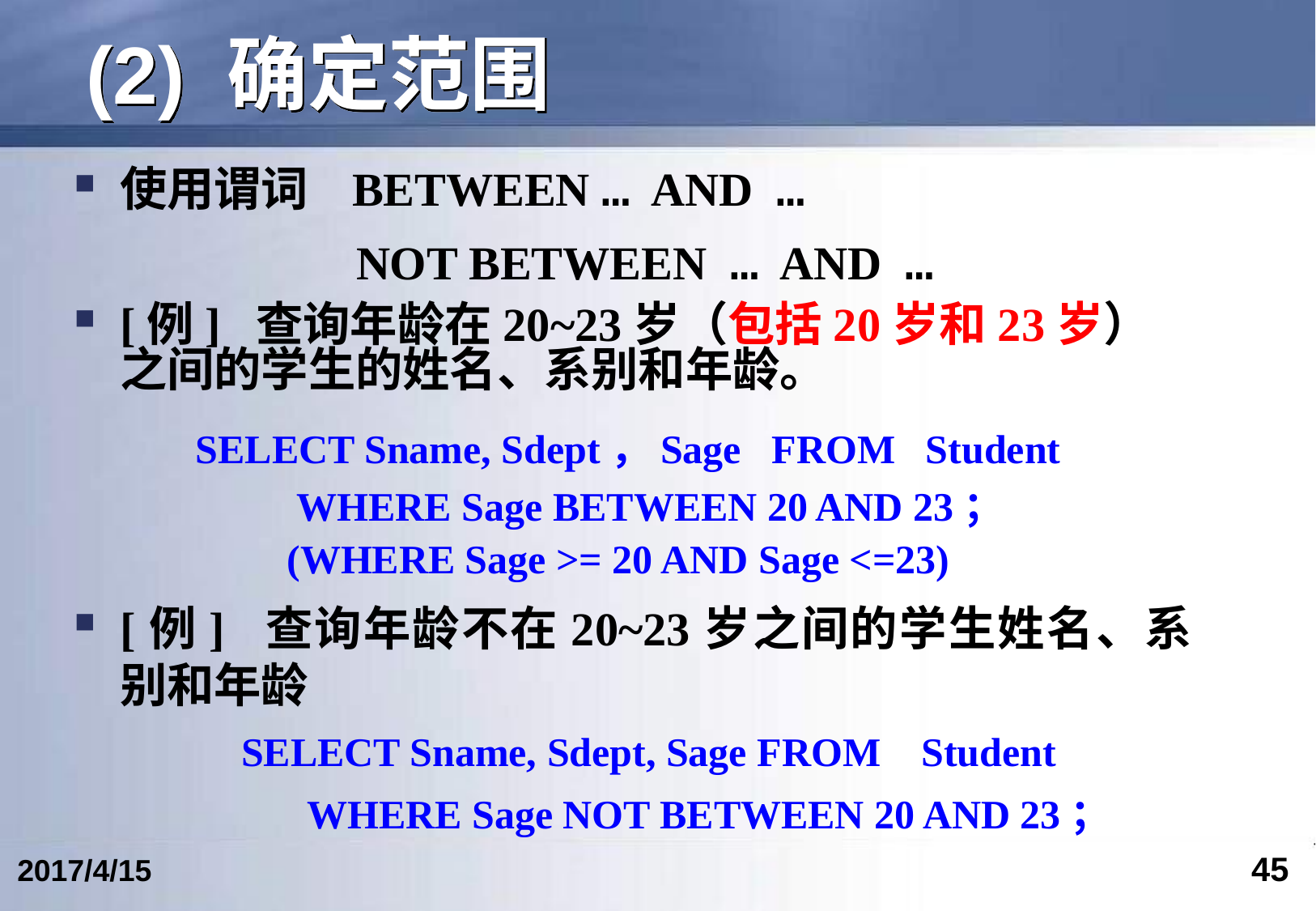

# (2) 确定范围
使用谓词   BETWEEN …  AND  …
                        NOT BETWEEN  …  AND  …
[例]  查询年龄在20~23岁（包括20岁和23岁）之间的学生的姓名、系别和年龄。
    SELECT Sname, Sdept，Sage   FROM   Student
          WHERE Sage BETWEEN 20 AND 23；
         (WHERE Sage >= 20 AND Sage <=23)
[例]  查询年龄不在20~23岁之间的学生姓名、系别和年龄
		SELECT Sname, Sdept, Sage FROM    Student
           WHERE Sage NOT BETWEEN 20 AND 23；
45
2017/4/15